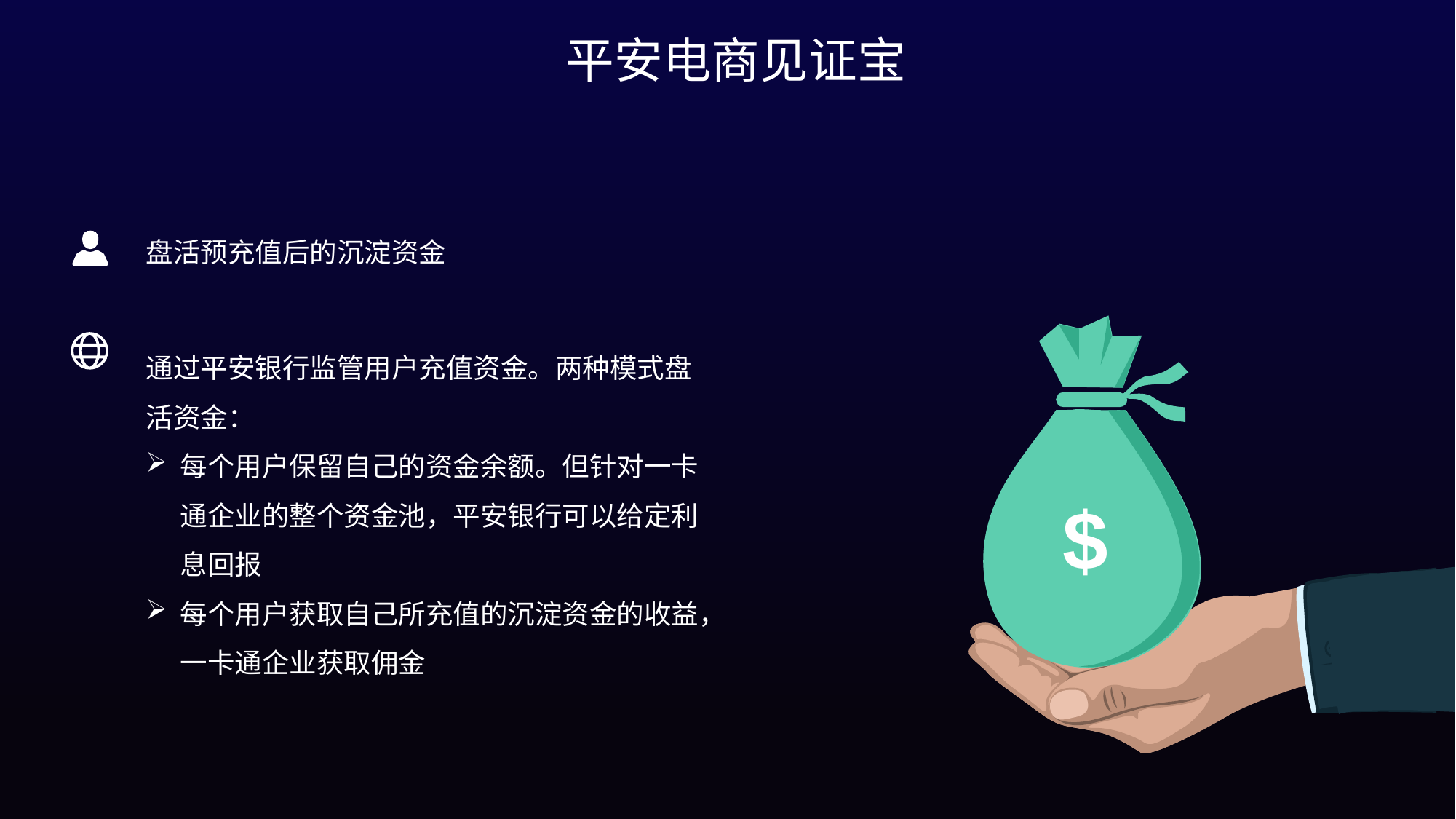

平安电商见证宝
盘活预充值后的沉淀资金

$

通过平安银行监管用户充值资金。两种模式盘活资金：
每个用户保留自己的资金余额。但针对一卡通企业的整个资金池，平安银行可以给定利息回报
每个用户获取自己所充值的沉淀资金的收益，一卡通企业获取佣金